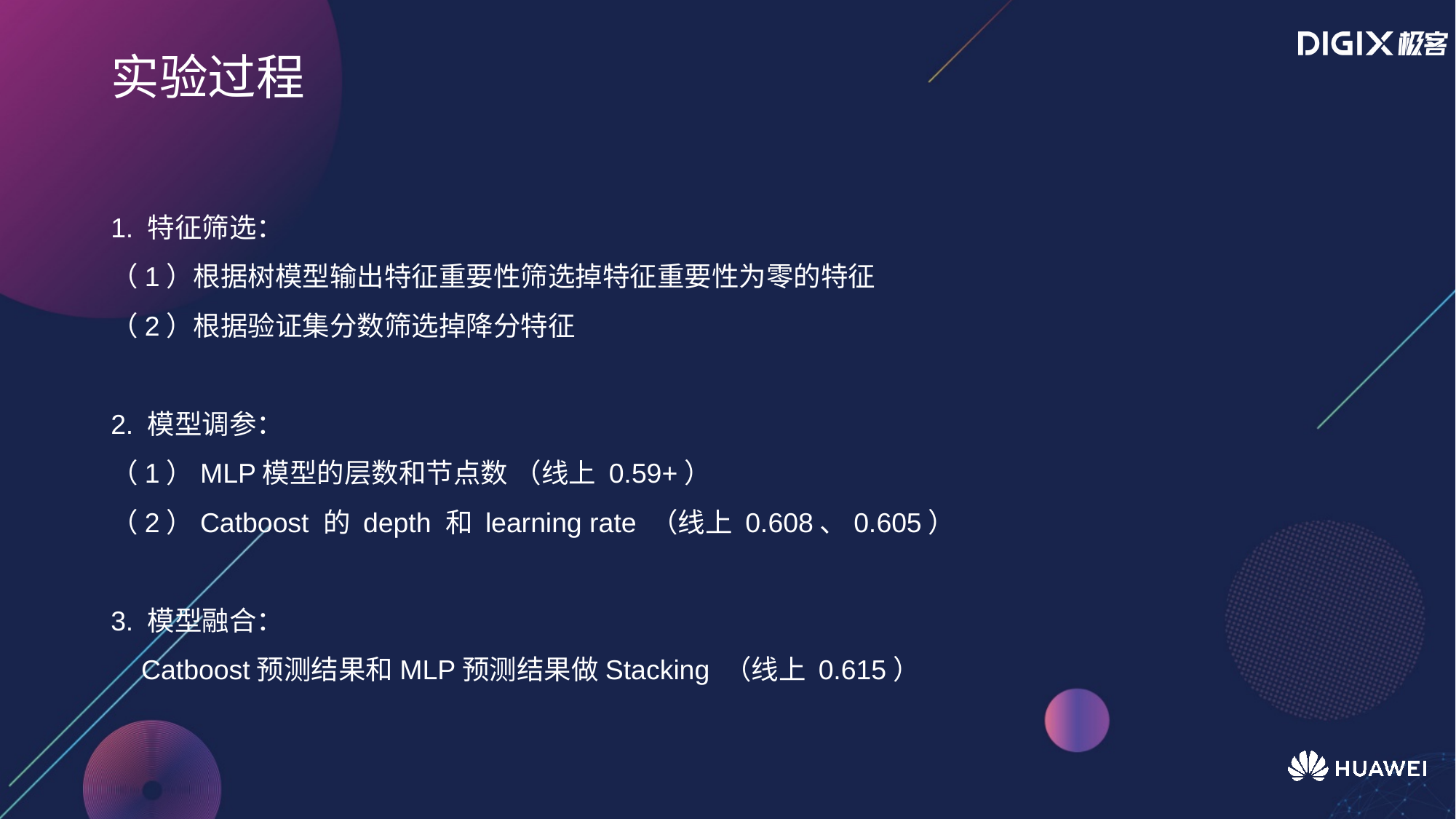

# 实验过程
1. 特征筛选：
（1）根据树模型输出特征重要性筛选掉特征重要性为零的特征
（2）根据验证集分数筛选掉降分特征

2. 模型调参：
（1）MLP模型的层数和节点数 （线上 0.59+）
（2）Catboost 的 depth 和 learning rate （线上 0.608、0.605）

3. 模型融合：
    Catboost预测结果和MLP预测结果做Stacking （线上 0.615）